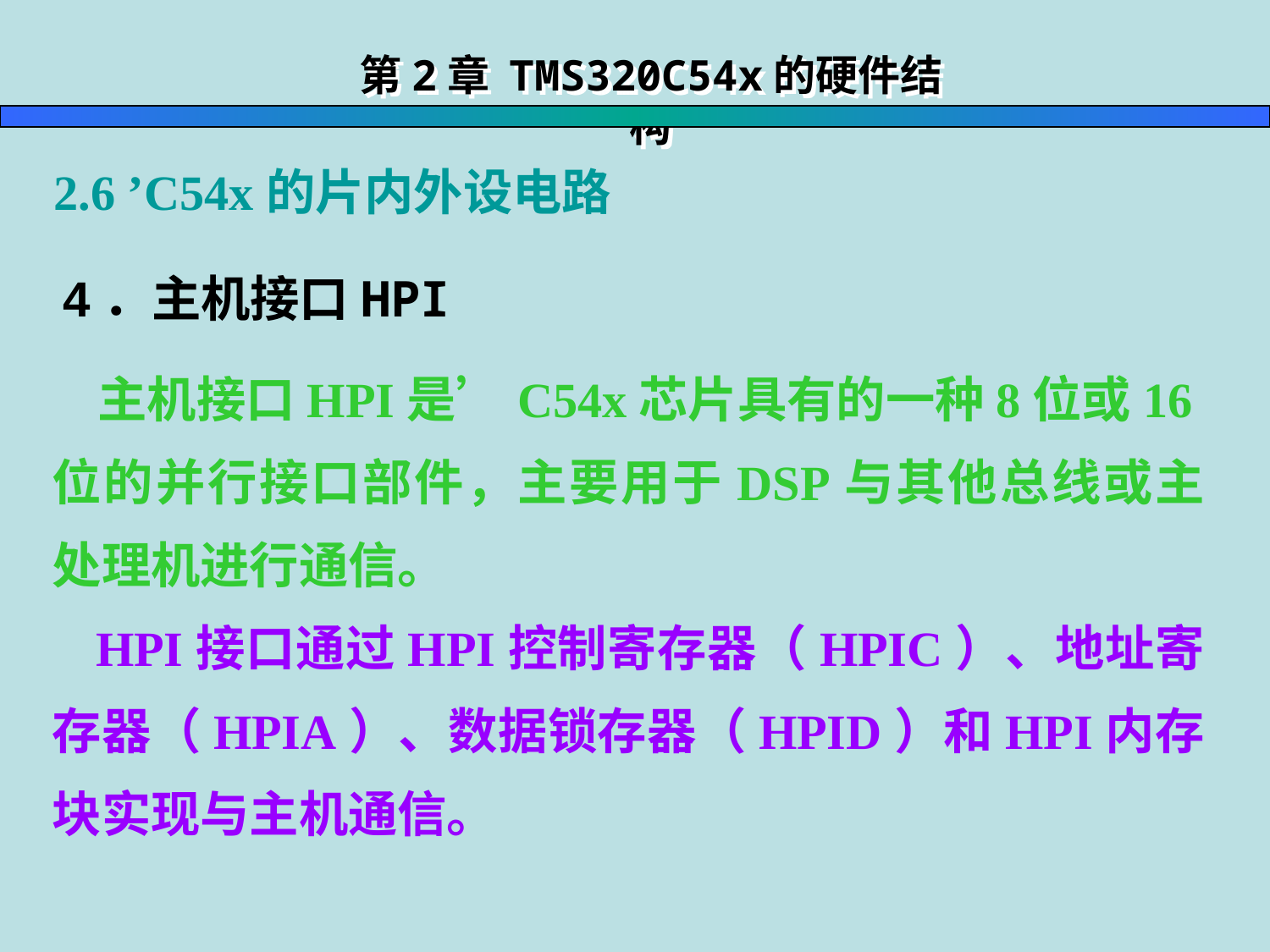

第2章 TMS320C54x的硬件结构

 2.6 ’C54x的片内外设电路
4．主机接口HPI
   主机接口HPI是’C54x芯片具有的一种8位或16位的并行接口部件，主要用于DSP与其他总线或主处理机进行通信。
   HPI接口通过HPI控制寄存器（HPIC）、地址寄存器（HPIA）、数据锁存器（HPID）和HPI内存块实现与主机通信。
113